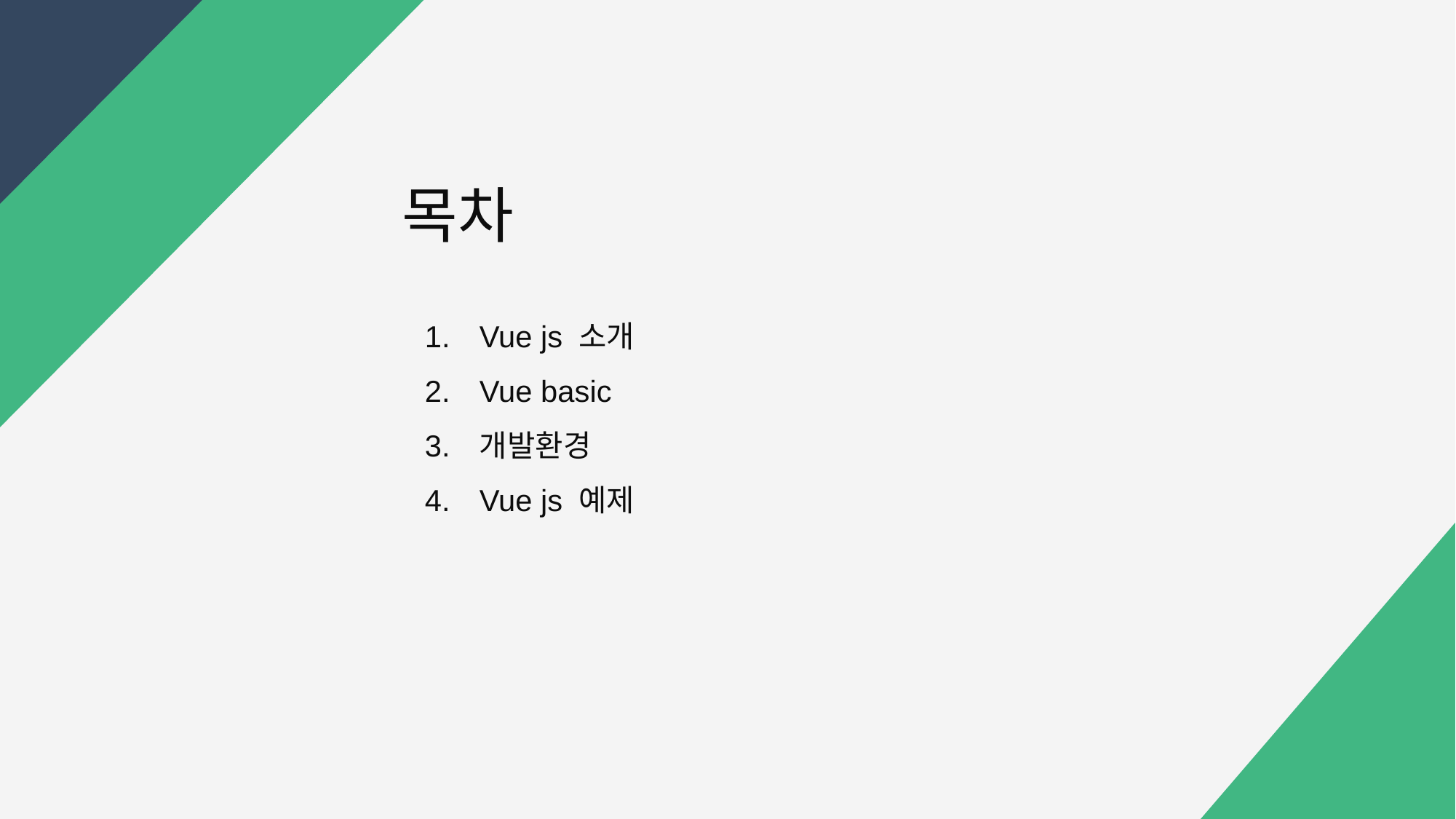

목차
Vue js 소개
Vue basic
개발환경
Vue js 예제

2